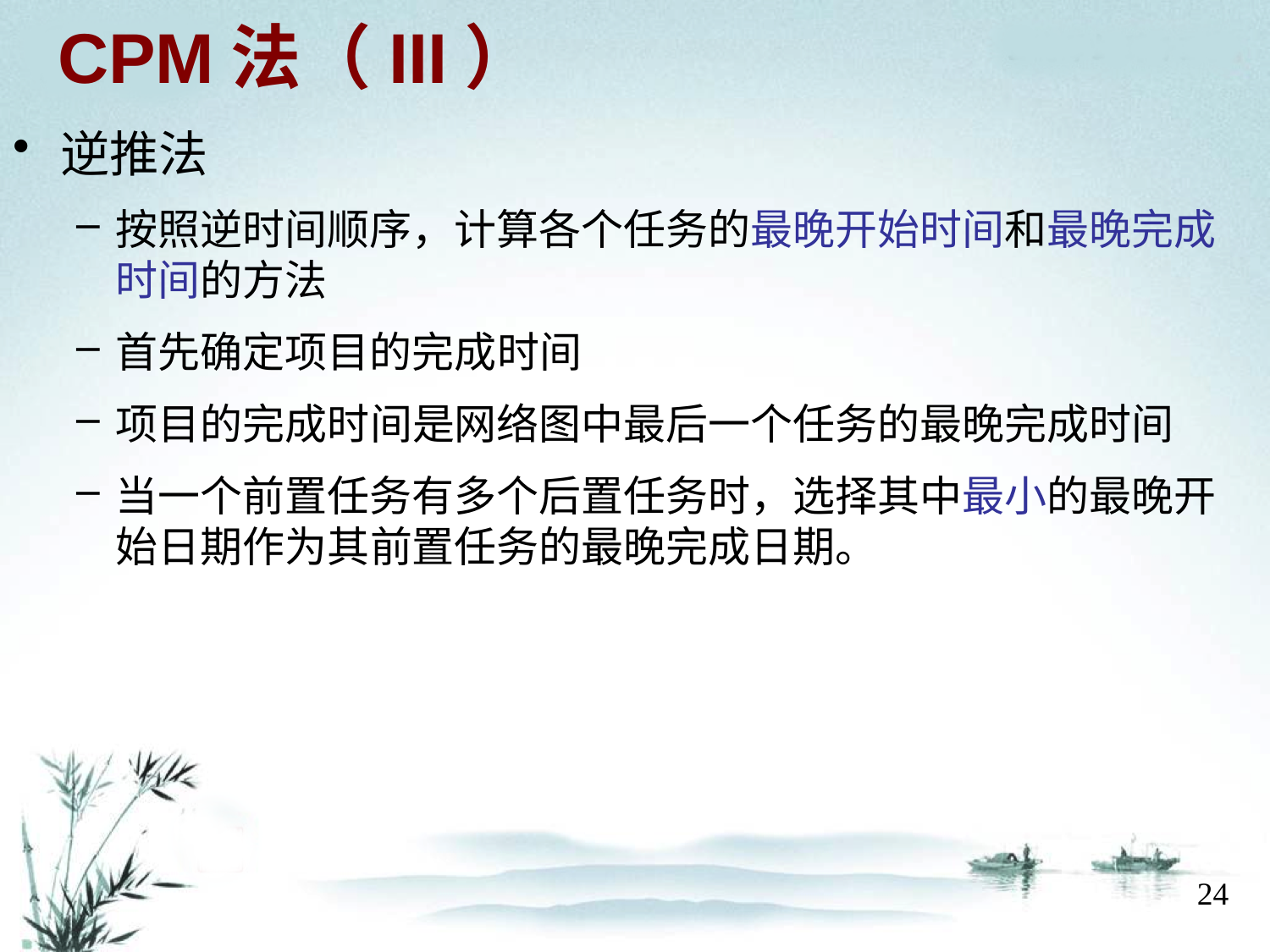

# CPM法（III）
逆推法
按照逆时间顺序，计算各个任务的最晚开始时间和最晚完成时间的方法
首先确定项目的完成时间
项目的完成时间是网络图中最后一个任务的最晚完成时间
当一个前置任务有多个后置任务时，选择其中最小的最晚开始日期作为其前置任务的最晚完成日期。
24